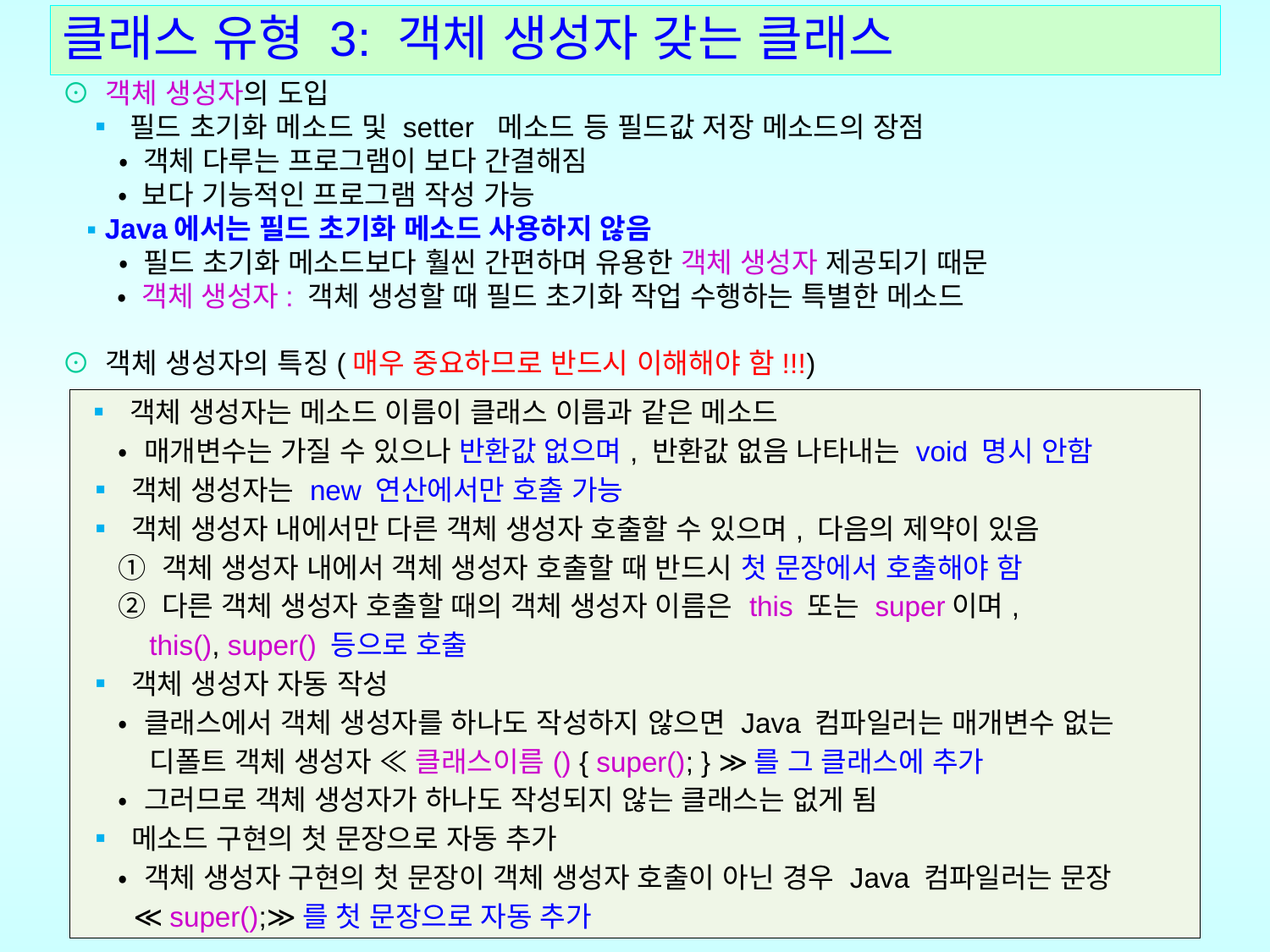

# 클래스 유형 3: 객체 생성자 갖는 클래스
⊙ 객체 생성자의 도입
   ▪ 필드 초기화 메소드 및 setter  메소드 등 필드값 저장 메소드의 장점
       • 객체 다루는 프로그램이 보다 간결해짐
       • 보다 기능적인 프로그램 작성 가능
   ▪ Java에서는 필드 초기화 메소드 사용하지 않음
       • 필드 초기화 메소드보다 훨씬 간편하며 유용한 객체 생성자 제공되기 때문
       • 객체 생성자: 객체 생성할 때 필드 초기화 작업 수행하는 특별한 메소드

⊙ 객체 생성자의 특징(매우 중요하므로 반드시 이해해야 함!!!)
| ▪ 객체 생성자는 메소드 이름이 클래스 이름과 같은 메소드 • 매개변수는 가질 수 있으나 반환값 없으며, 반환값 없음 나타내는 void 명시 안함 ▪ 객체 생성자는 new 연산에서만 호출 가능 ▪ 객체 생성자 내에서만 다른 객체 생성자 호출할 수 있으며, 다음의 제약이 있음 ① 객체 생성자 내에서 객체 생성자 호출할 때 반드시 첫 문장에서 호출해야 함 ② 다른 객체 생성자 호출할 때의 객체 생성자 이름은 this 또는 super이며, this(), super() 등으로 호출 ▪ 객체 생성자 자동 작성 • 클래스에서 객체 생성자를 하나도 작성하지 않으면 Java 컴파일러는 매개변수 없는 디폴트 객체 생성자 ≪ 클래스이름() { super(); } ≫를 그 클래스에 추가 • 그러므로 객체 생성자가 하나도 작성되지 않는 클래스는 없게 됨 ▪ 메소드 구현의 첫 문장으로 자동 추가 • 객체 생성자 구현의 첫 문장이 객체 생성자 호출이 아닌 경우 Java 컴파일러는 문장 ≪ super();≫를 첫 문장으로 자동 추가 |
| --- |